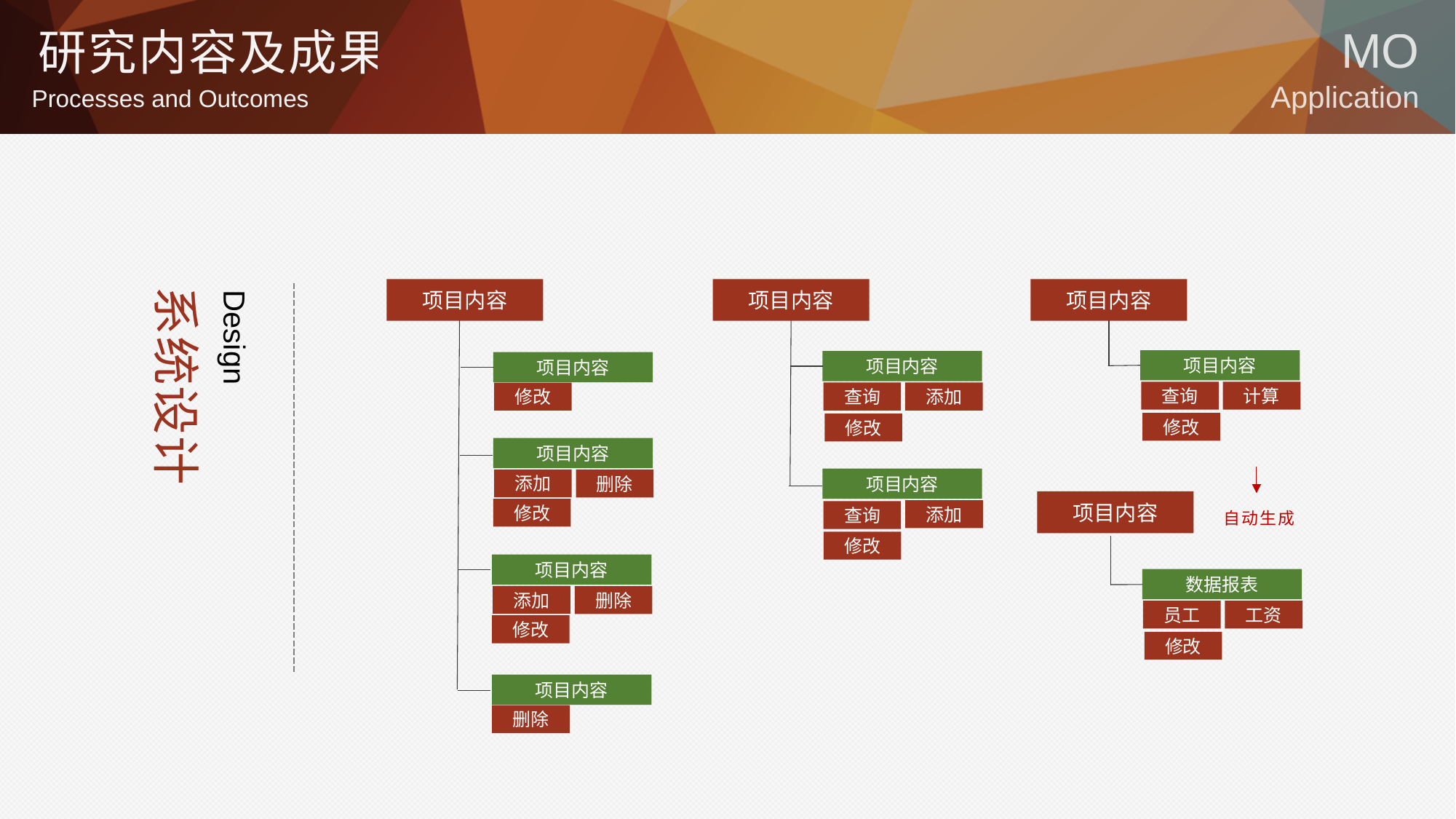

研究内容及成果
Processes and Outcomes
系统设计
项目内容
项目内容
项目内容
Design
项目内容
项目内容
项目内容
查询
计算
查询
添加
修改
修改
修改
项目内容
项目内容
添加
删除
项目内容
自动生成
修改
添加
查询
修改
项目内容
数据报表
添加
删除
员工
工资
修改
修改
项目内容
删除